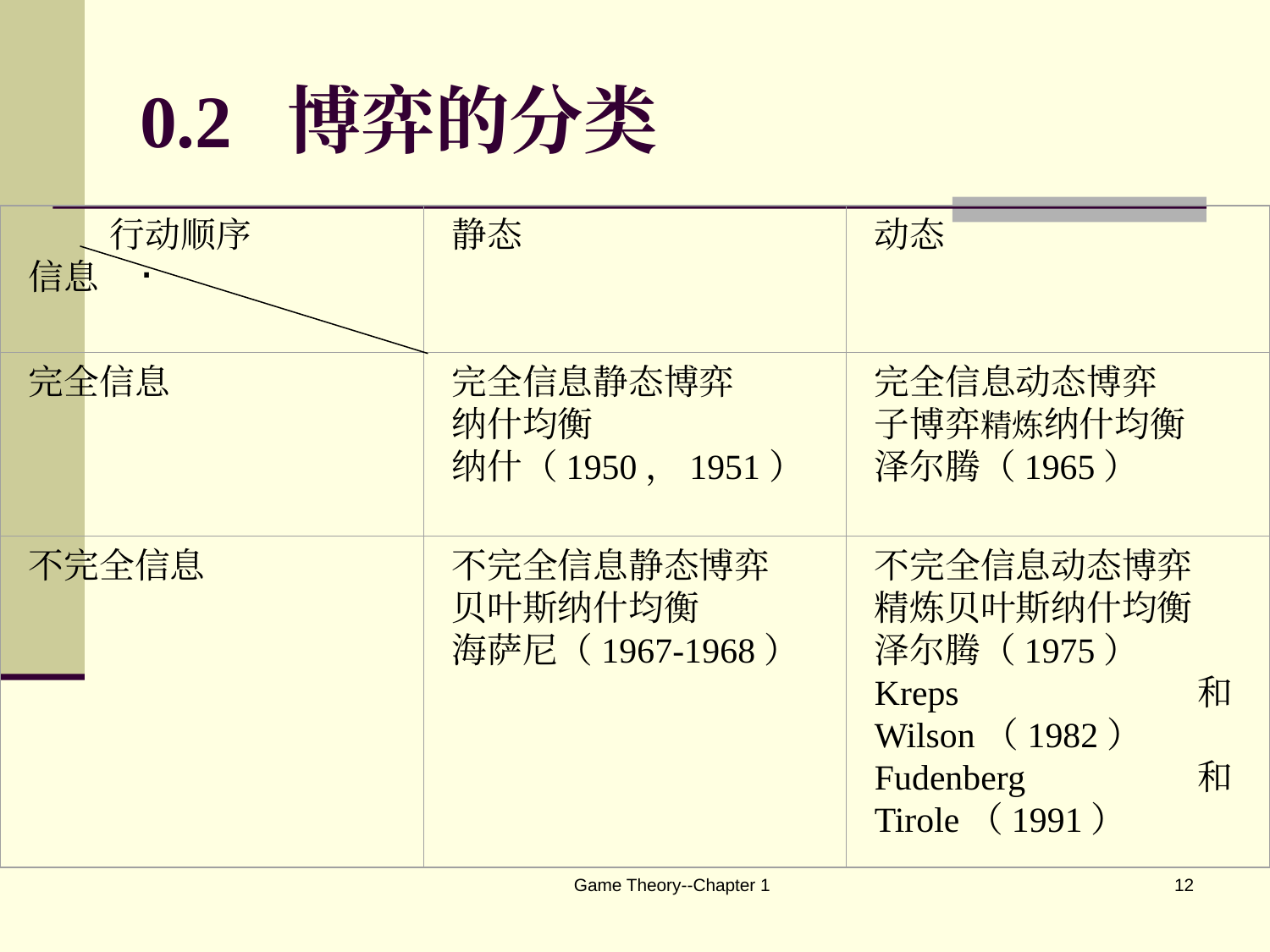

# 0.2  博弈的分类

        行动顺序
信息

静态

动态

完全信息

完全信息静态博弈
纳什均衡
纳什（1950，1951）

完全信息动态博弈
子博弈精炼纳什均衡
泽尔腾（1965）

不完全信息

不完全信息静态博弈
贝叶斯纳什均衡
海萨尼（1967-1968）

不完全信息动态博弈
精炼贝叶斯纳什均衡
泽尔腾（1975）
Kreps和Wilson（1982）
Fudenberg和Tirole（1991）

.

Game Theory--Chapter 1
12